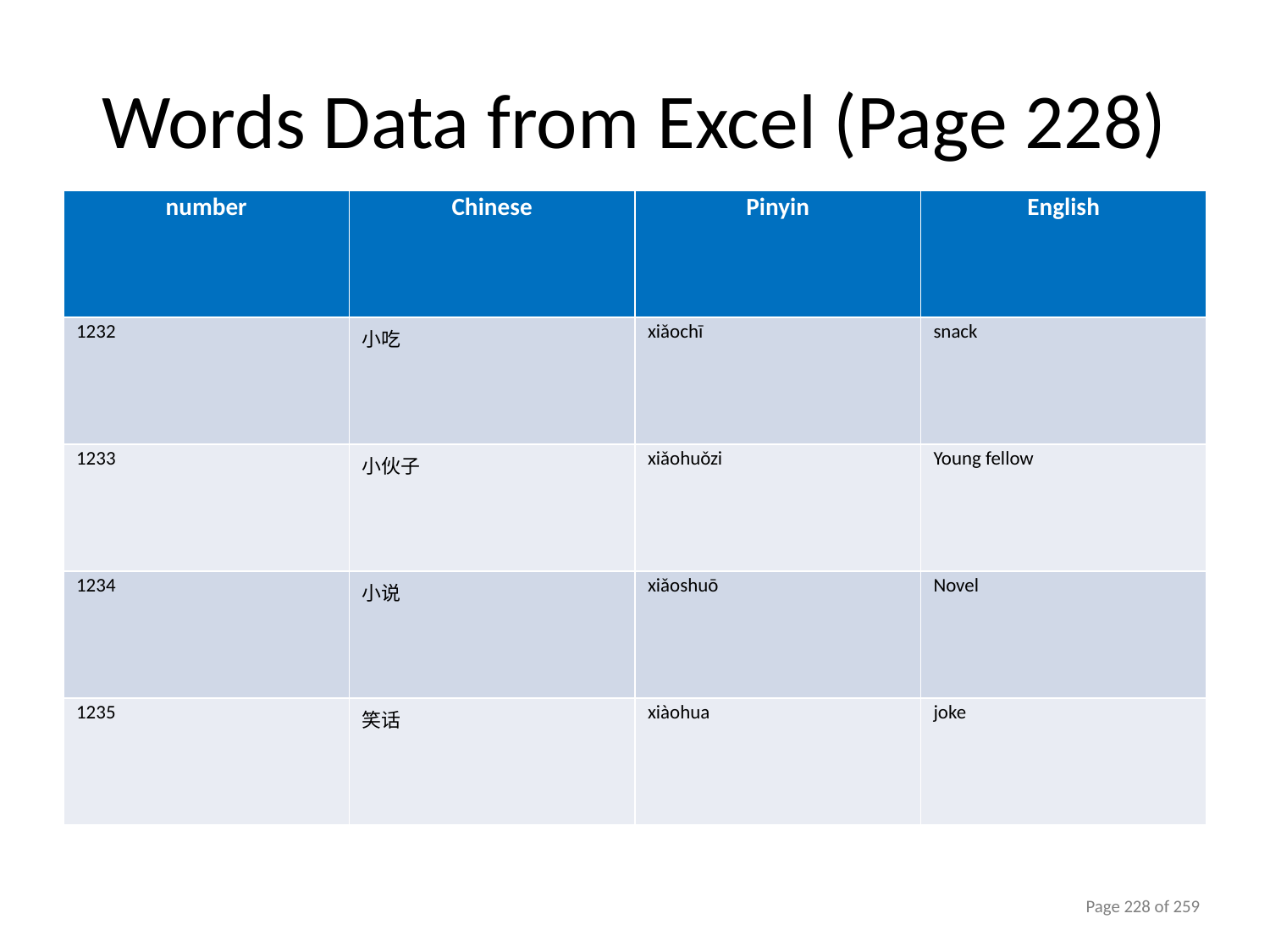

# Words Data from Excel (Page 228)
| number | Chinese | Pinyin | English |
| --- | --- | --- | --- |
| 1232 | 小吃 | xiǎochī | snack |
| 1233 | 小伙子 | xiǎohuǒzi | Young fellow |
| 1234 | 小说 | xiǎoshuō | Novel |
| 1235 | 笑话 | xiàohua | joke |

Page 228 of 259